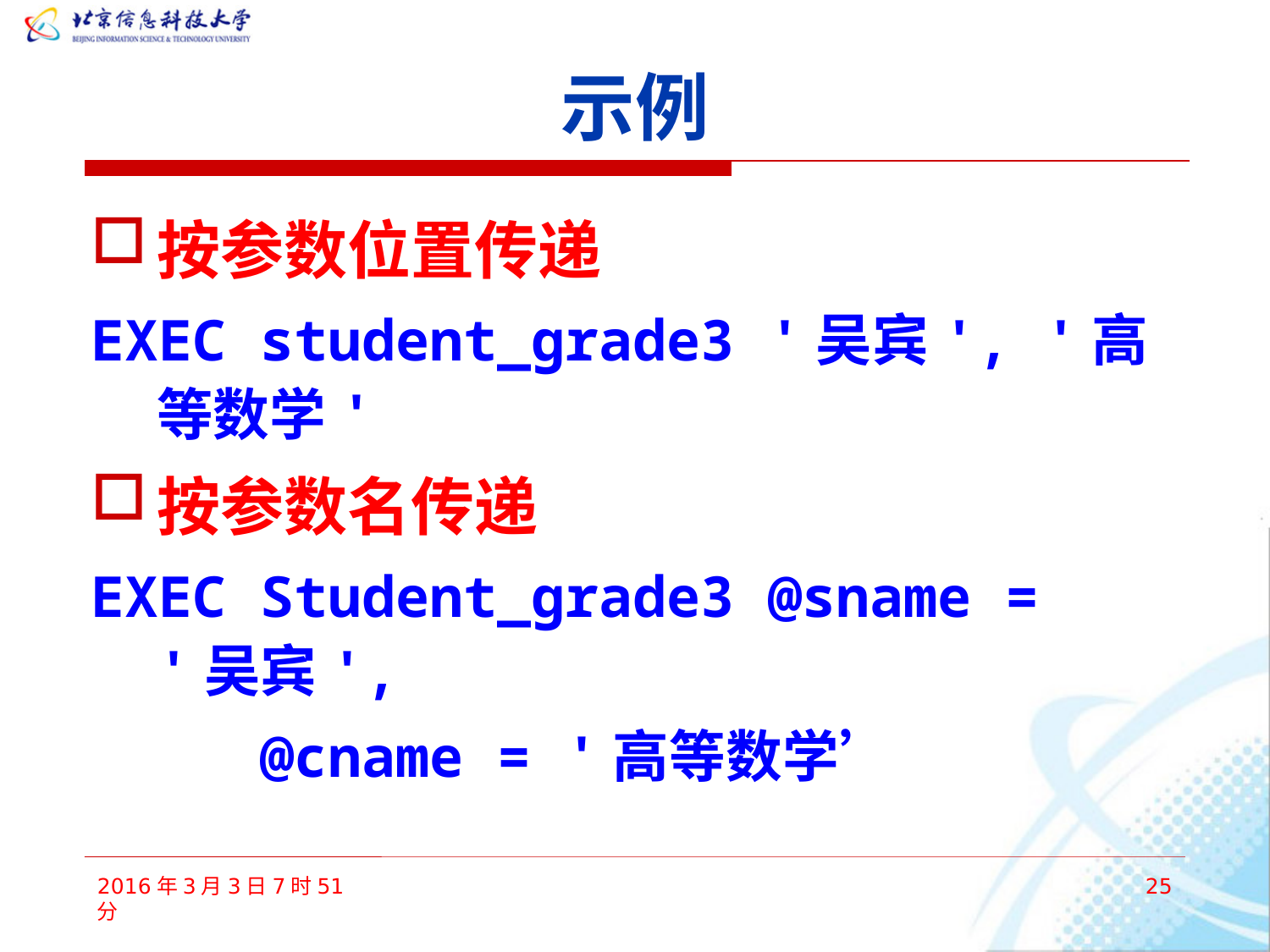

# 示例
按参数位置传递
EXEC student_grade3 '吴宾', '高等数学'
按参数名传递
EXEC Student_grade3 @sname = '吴宾',
     @cname = '高等数学’
2016年3月3日7时51分
25